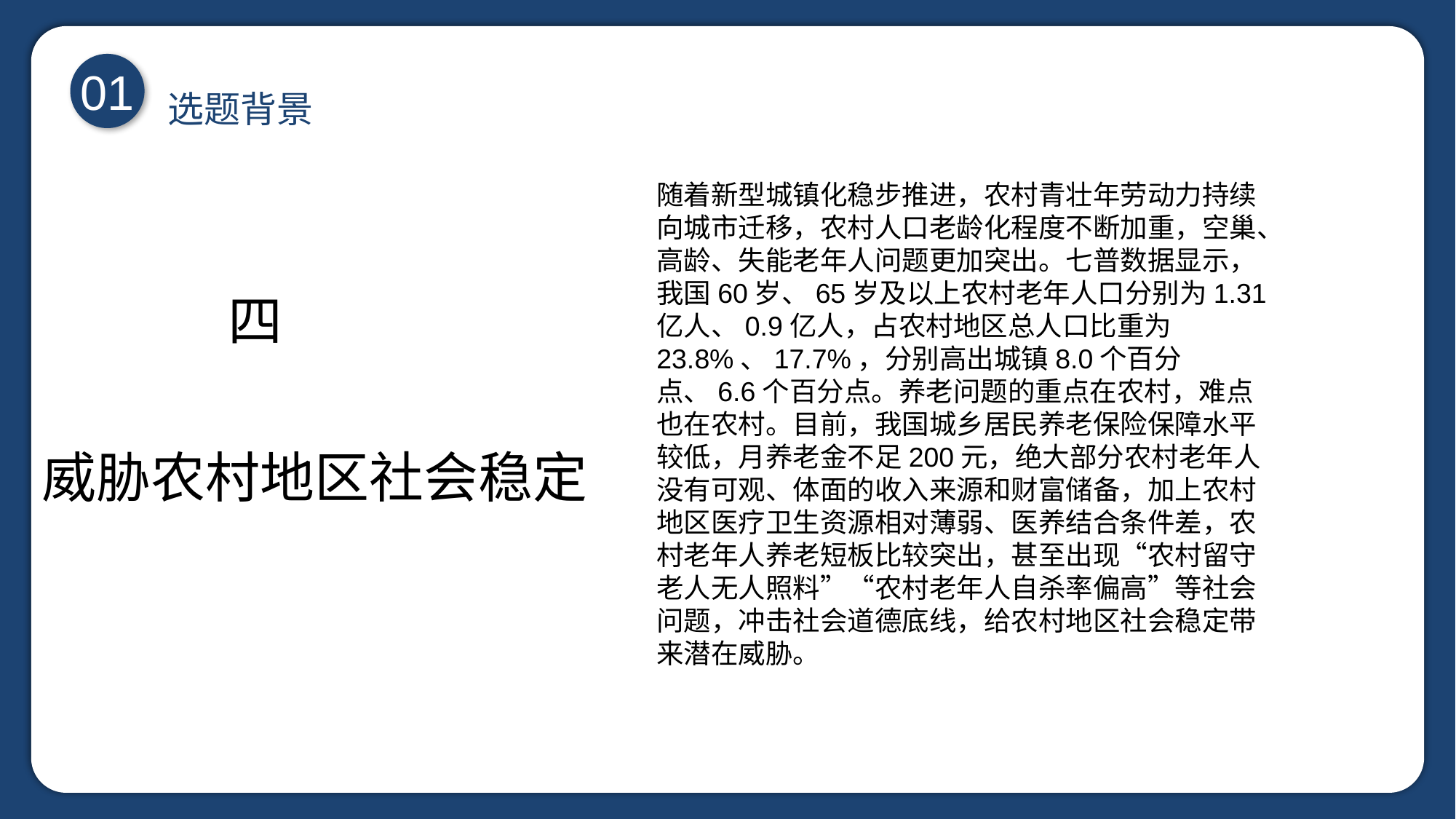

选题背景

01
随着新型城镇化稳步推进，农村青壮年劳动力持续向城市迁移，农村人口老龄化程度不断加重，空巢、高龄、失能老年人问题更加突出。七普数据显示，我国60岁、65岁及以上农村老年人口分别为1.31亿人、0.9亿人，占农村地区总人口比重为23.8%、17.7%，分别高出城镇8.0个百分点、6.6个百分点。养老问题的重点在农村，难点也在农村。目前，我国城乡居民养老保险保障水平较低，月养老金不足200元，绝大部分农村老年人没有可观、体面的收入来源和财富储备，加上农村地区医疗卫生资源相对薄弱、医养结合条件差，农村老年人养老短板比较突出，甚至出现“农村留守老人无人照料”“农村老年人自杀率偏高”等社会问题，冲击社会道德底线，给农村地区社会稳定带来潜在威胁。
四
威胁农村地区社会稳定